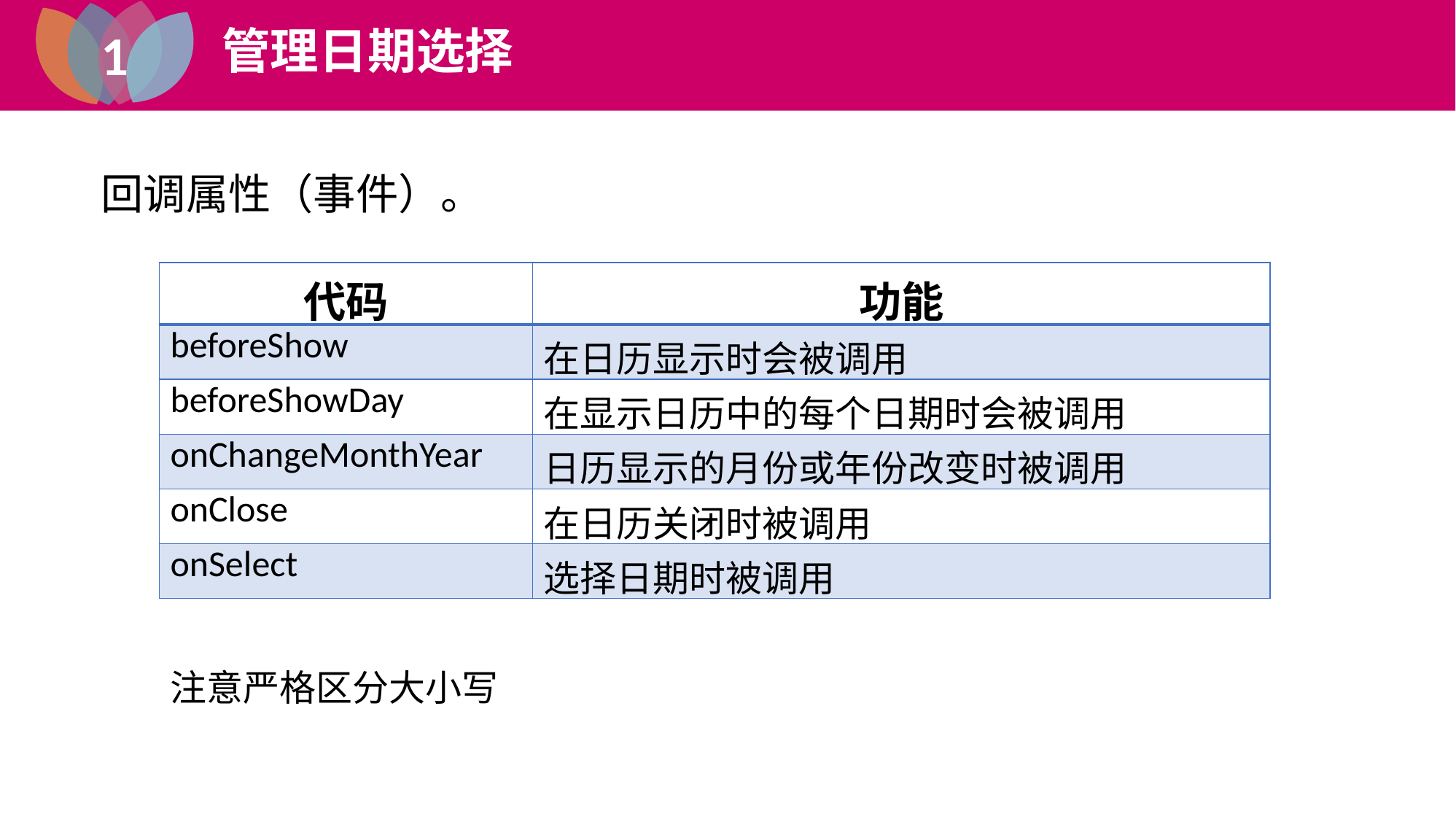

1
管理日期选择
jQuery UI
回调属性（事件）。
| 代码 | 功能 |
| --- | --- |
| beforeShow | 在日历显示时会被调用 |
| beforeShowDay | 在显示日历中的每个日期时会被调用 |
| onChangeMonthYear | 日历显示的月份或年份改变时被调用 |
| onClose | 在日历关闭时被调用 |
| onSelect | 选择日期时被调用 |
注意严格区分大小写